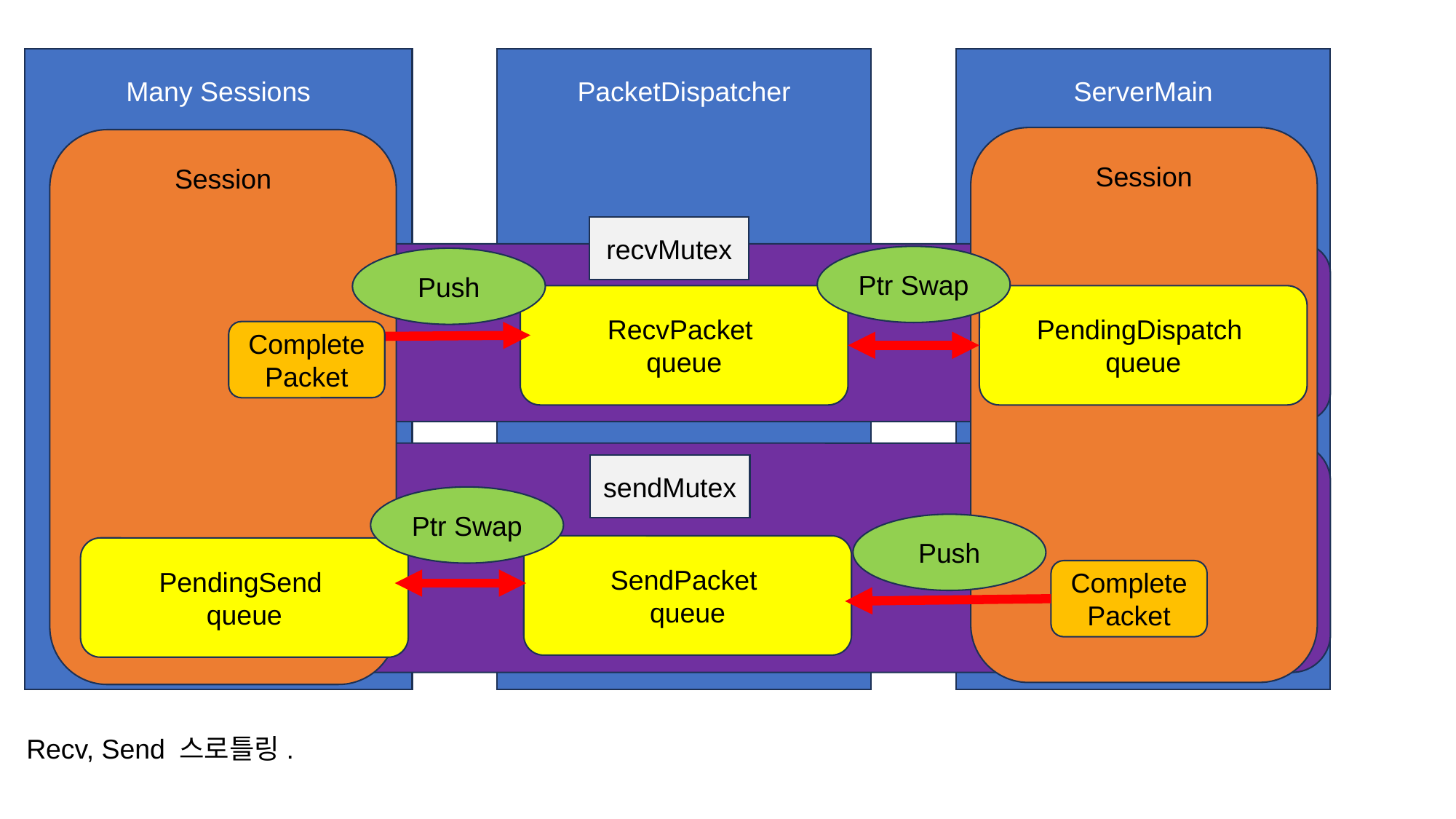

PacketDispatcher

Many Sessions

ServerMain

Session

Session

recvMutex

Ptr Swap
Push
RecvPacket
queue
PendingDispatch
queue
CompletePacket

sendMutex
Ptr Swap
Push
SendPacket
queue
PendingSend
queue
CompletePacket
Recv, Send 스로틀링.